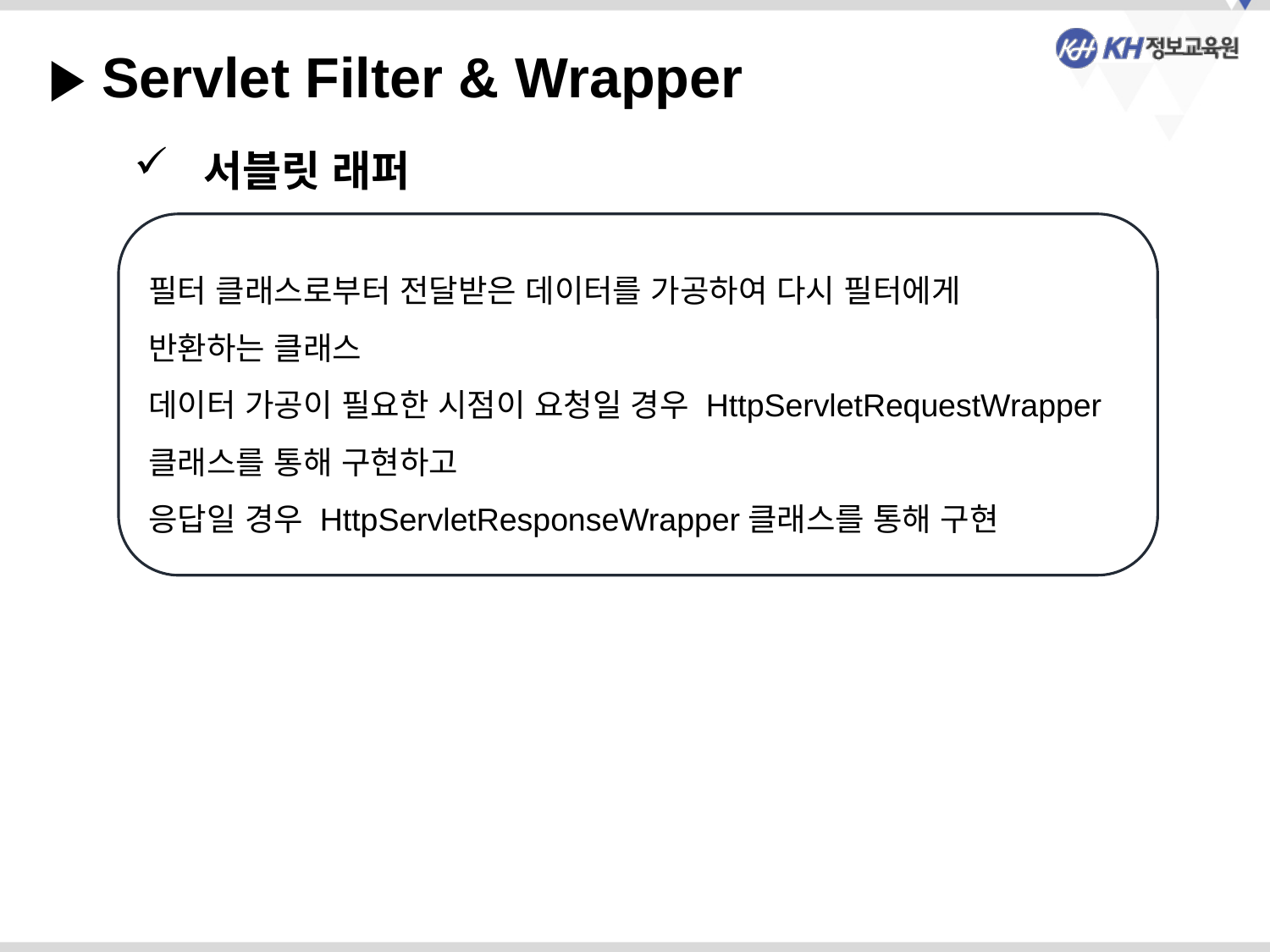

▶ Servlet Filter & Wrapper
 서블릿 래퍼
필터 클래스로부터 전달받은 데이터를 가공하여 다시 필터에게
반환하는 클래스
데이터 가공이 필요한 시점이 요청일 경우 HttpServletRequestWrapper클래스를 통해 구현하고
응답일 경우 HttpServletResponseWrapper클래스를 통해 구현